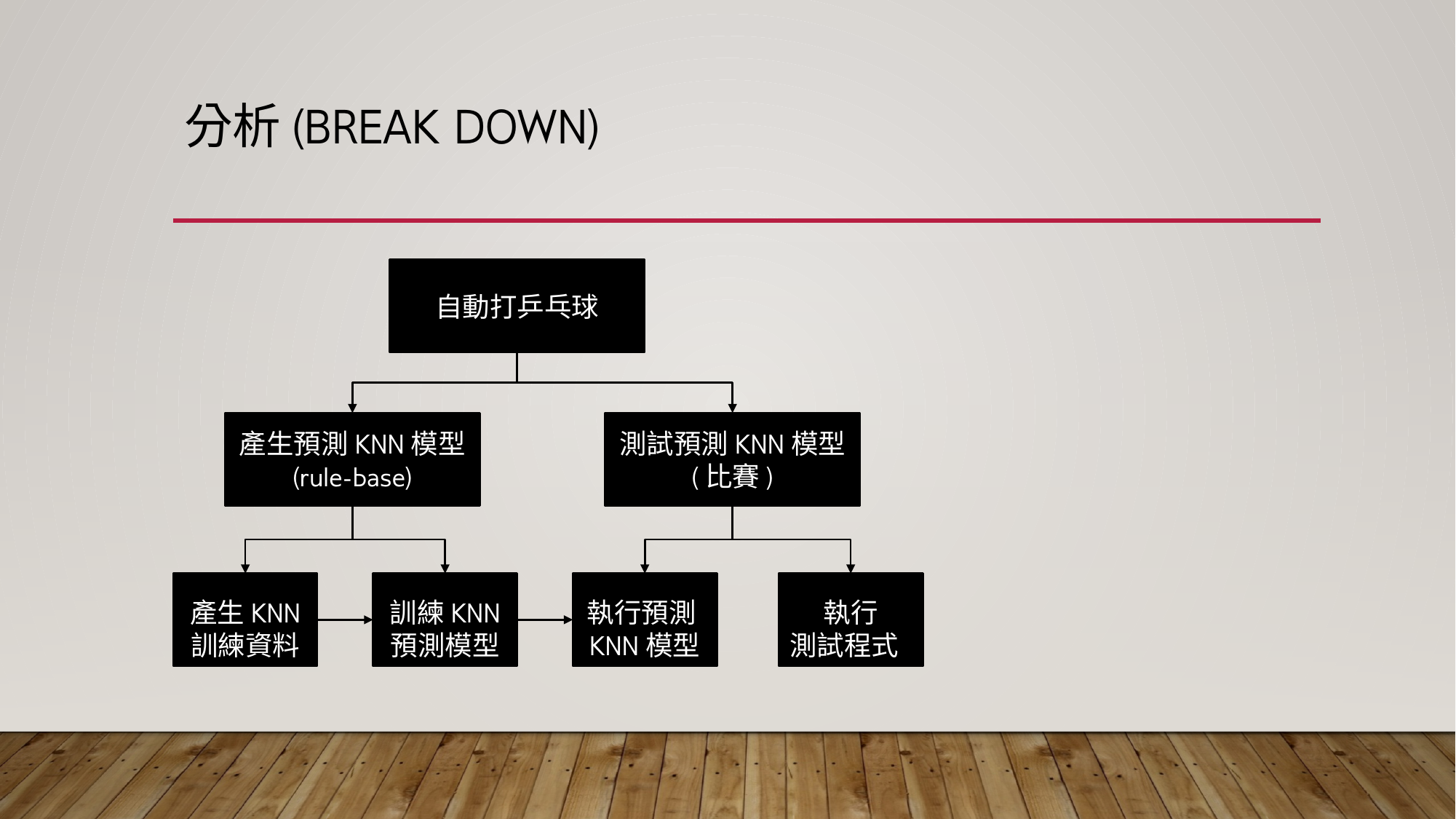

# 分析(break down)
自動打乒乓球
產生預測KNN模型
(rule-base)
測試預測KNN模型
(比賽)
產生KNN
訓練資料
訓練KNN
預測模型
執行預測KNN模型
執行
測試程式